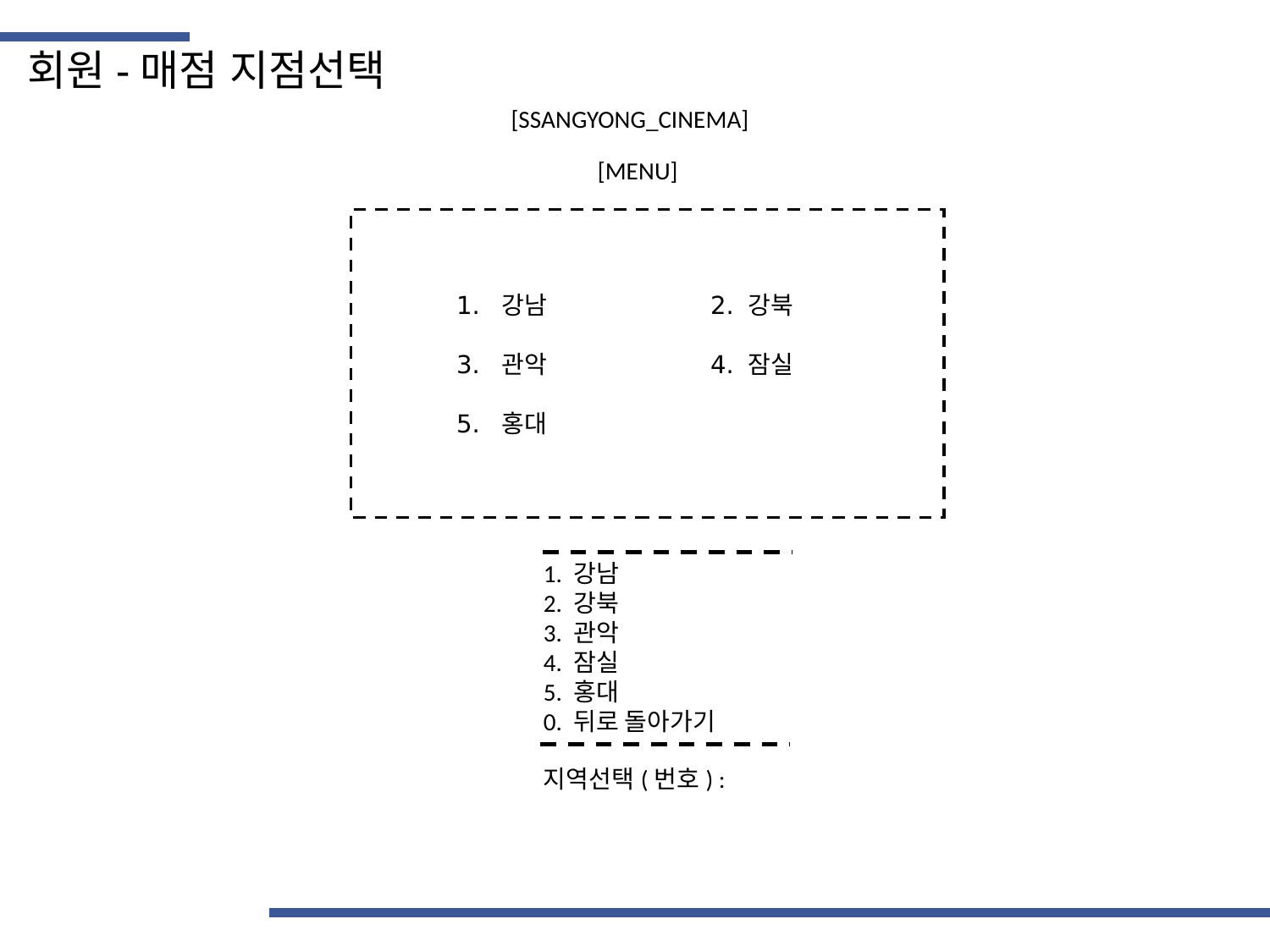

회원-매점 지점선택
[SSANGYONG_CINEMA]
[MENU]

1.  강남		2. 강북

3.  관악 		4. 잠실

5.  홍대
1. 강남
2. 강북
3. 관악
4. 잠실
5. 홍대
0. 뒤로 돌아가기
지역선택(번호) :